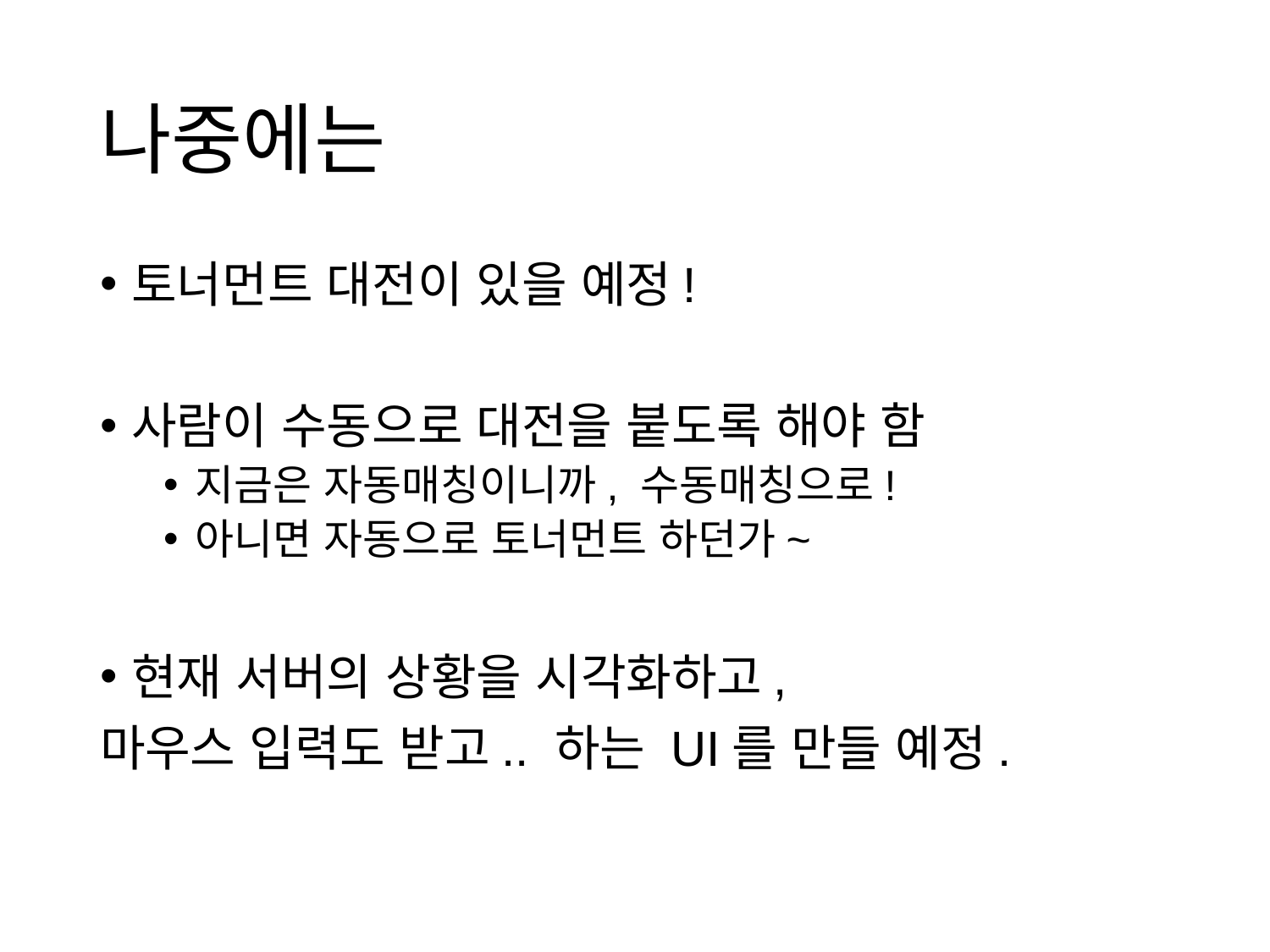

# 나중에는
토너먼트 대전이 있을 예정!

사람이 수동으로 대전을 붙도록 해야 함
지금은 자동매칭이니까, 수동매칭으로!
아니면 자동으로 토너먼트 하던가~

현재 서버의 상황을 시각화하고,
마우스 입력도 받고.. 하는 UI를 만들 예정.